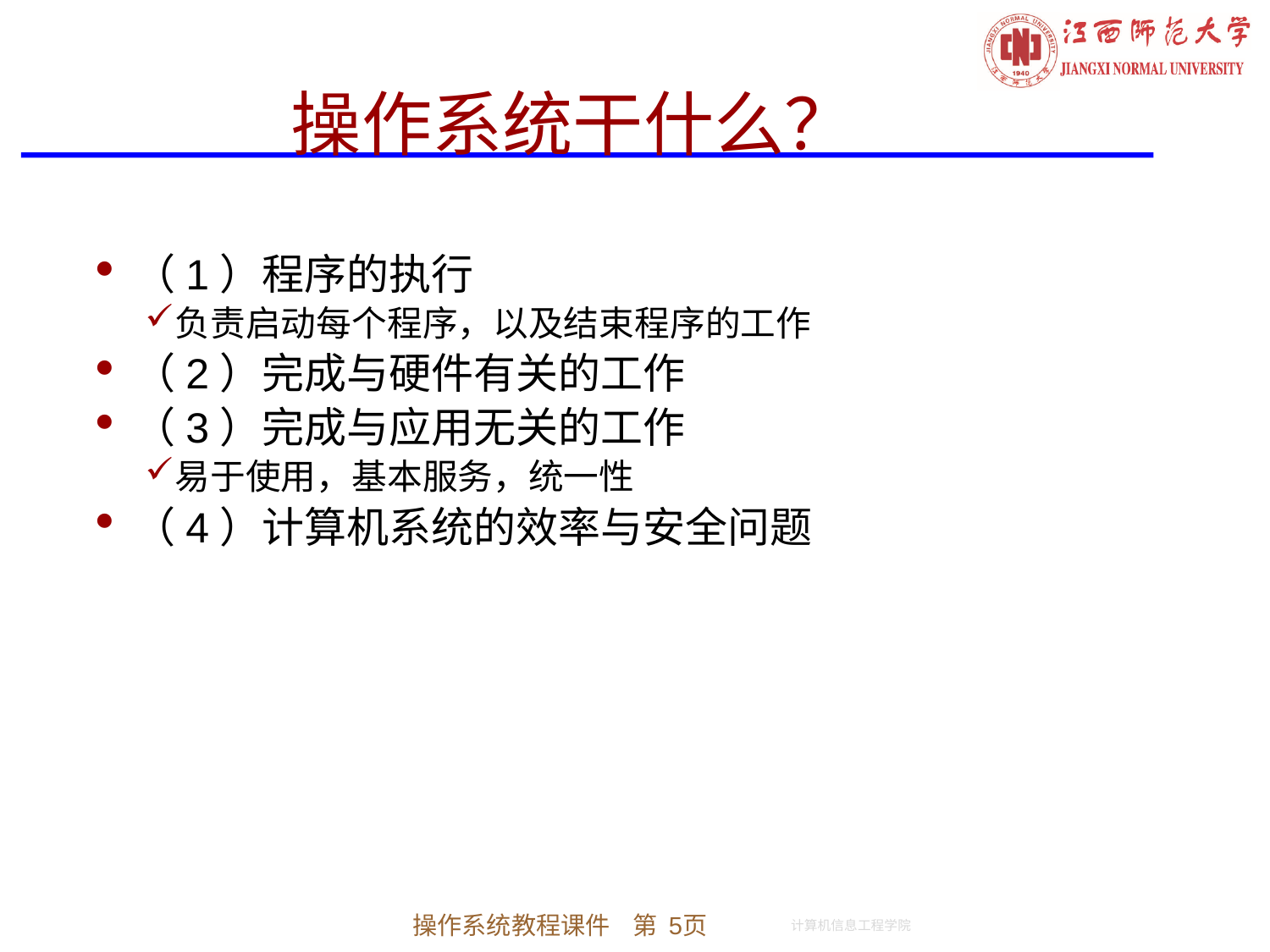

# 操作系统干什么？
（1）程序的执行
负责启动每个程序，以及结束程序的工作
（2）完成与硬件有关的工作
（3）完成与应用无关的工作
易于使用，基本服务，统一性
（4）计算机系统的效率与安全问题
操作系统教程课件    第 5页